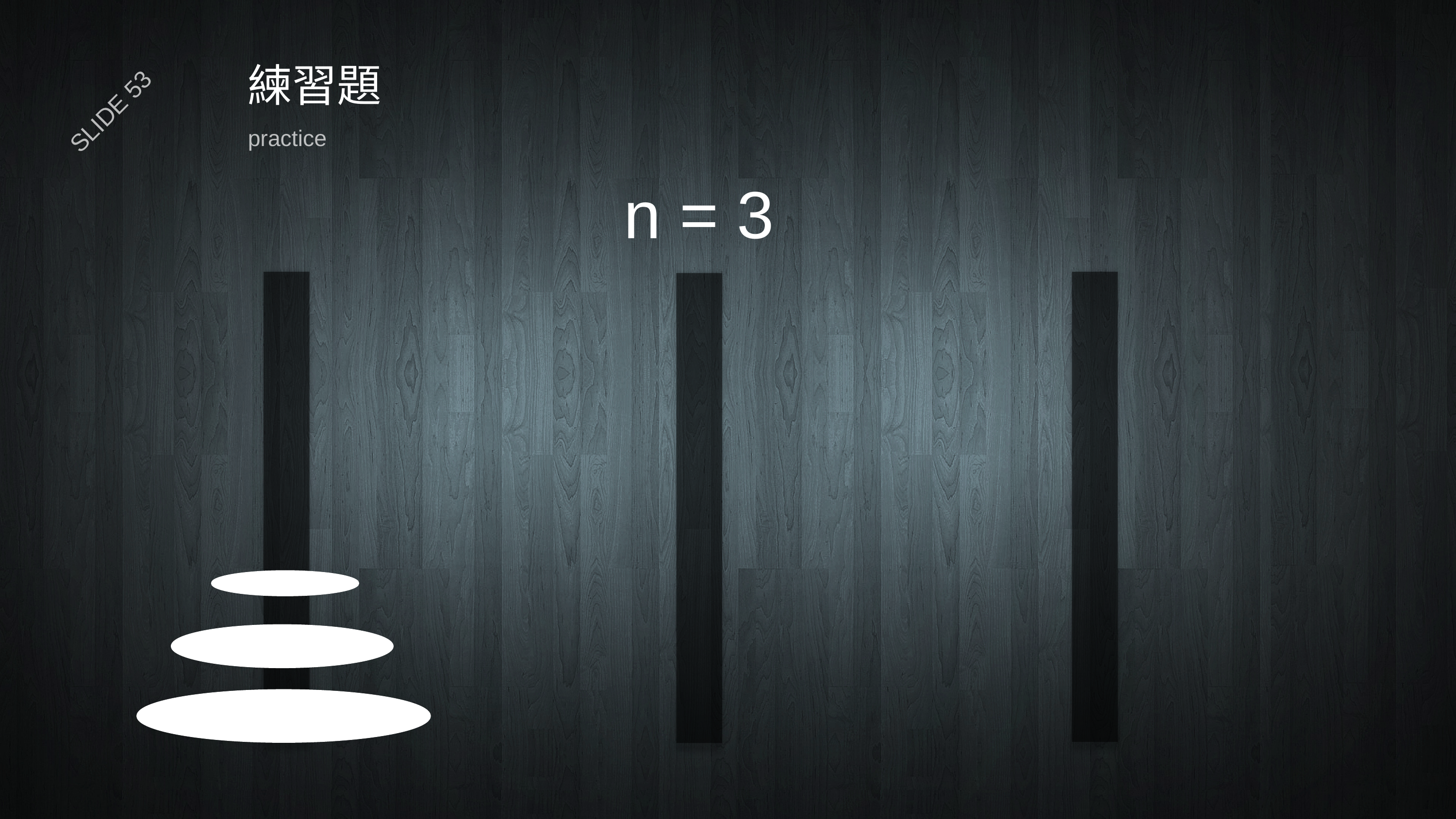

# 練習題
SLIDE 53
practice

n = 3